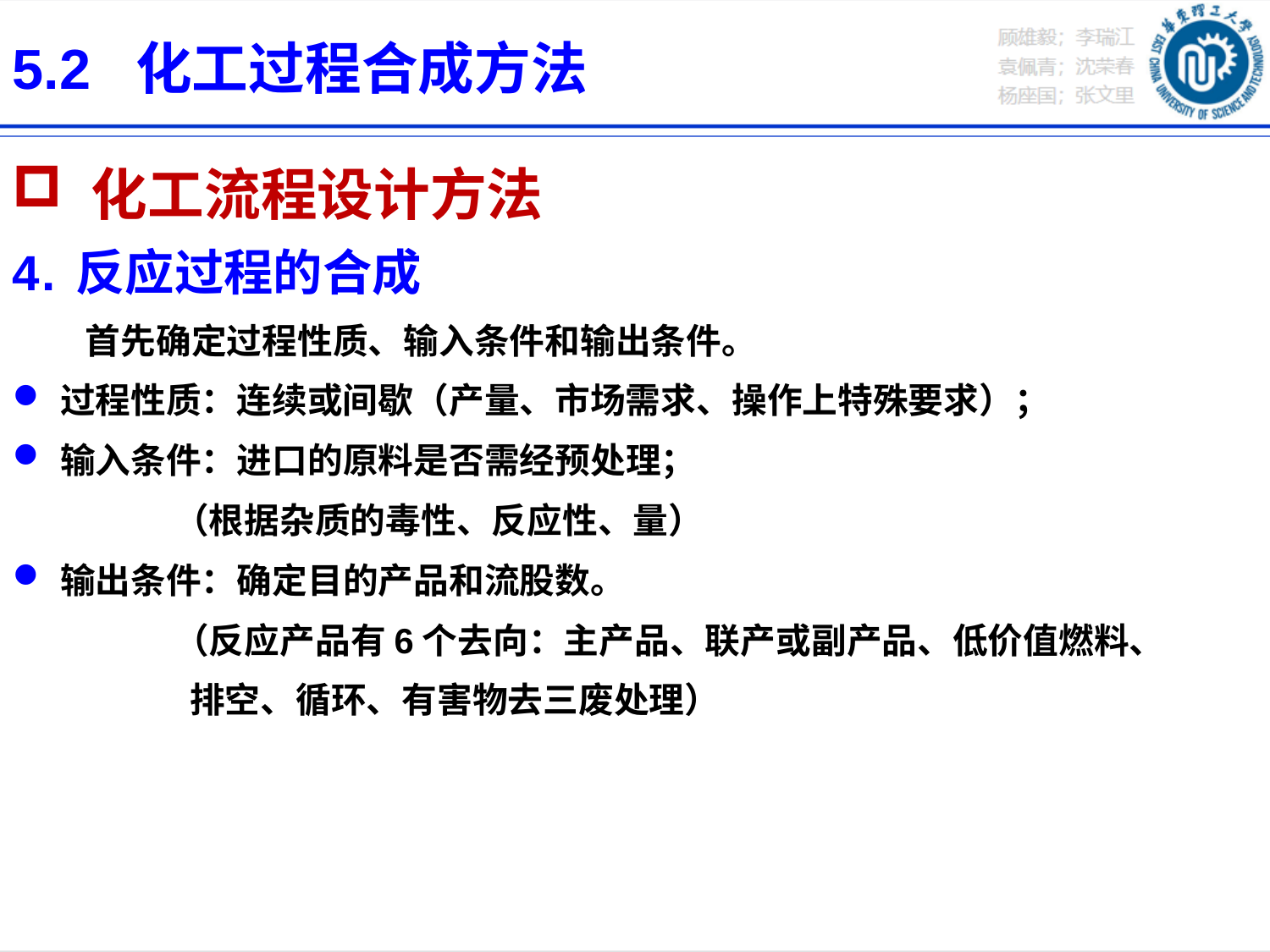

5.2  化工过程合成方法
 化工流程设计方法
反应过程的合成
        首先确定过程性质、输入条件和输出条件。
过程性质：连续或间歇（产量、市场需求、操作上特殊要求）；
输入条件：进口的原料是否需经预处理；
                   （根据杂质的毒性、反应性、量）
输出条件：确定目的产品和流股数。
                   （反应产品有6个去向：主产品、联产或副产品、低价值燃料、
                     排空、循环、有害物去三废处理）